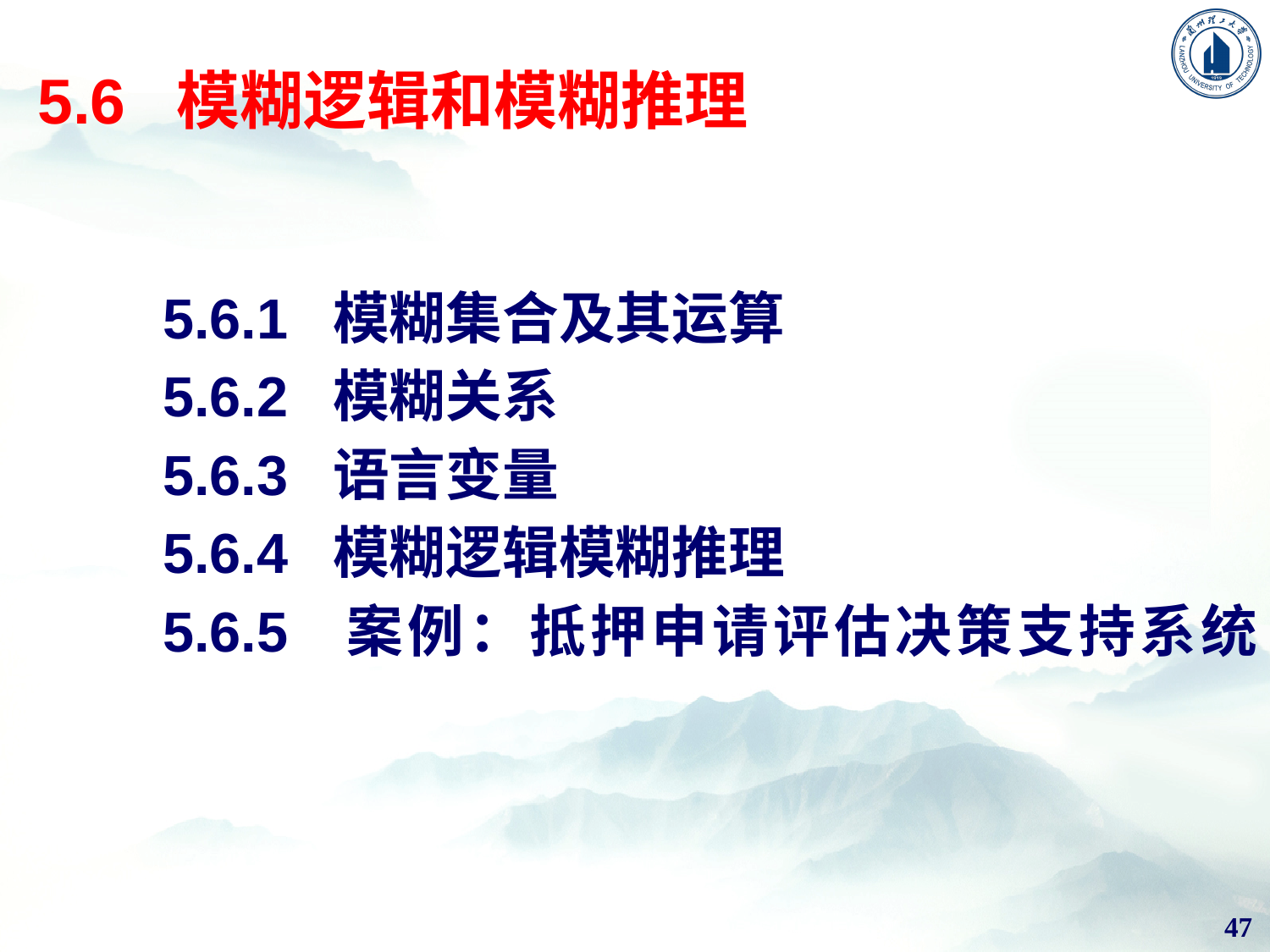

# 5.6  模糊逻辑和模糊推理
5.6.1  模糊集合及其运算
5.6.2  模糊关系
5.6.3  语言变量
5.6.4  模糊逻辑模糊推理
5.6.5  案例：抵押申请评估决策支持系统
47